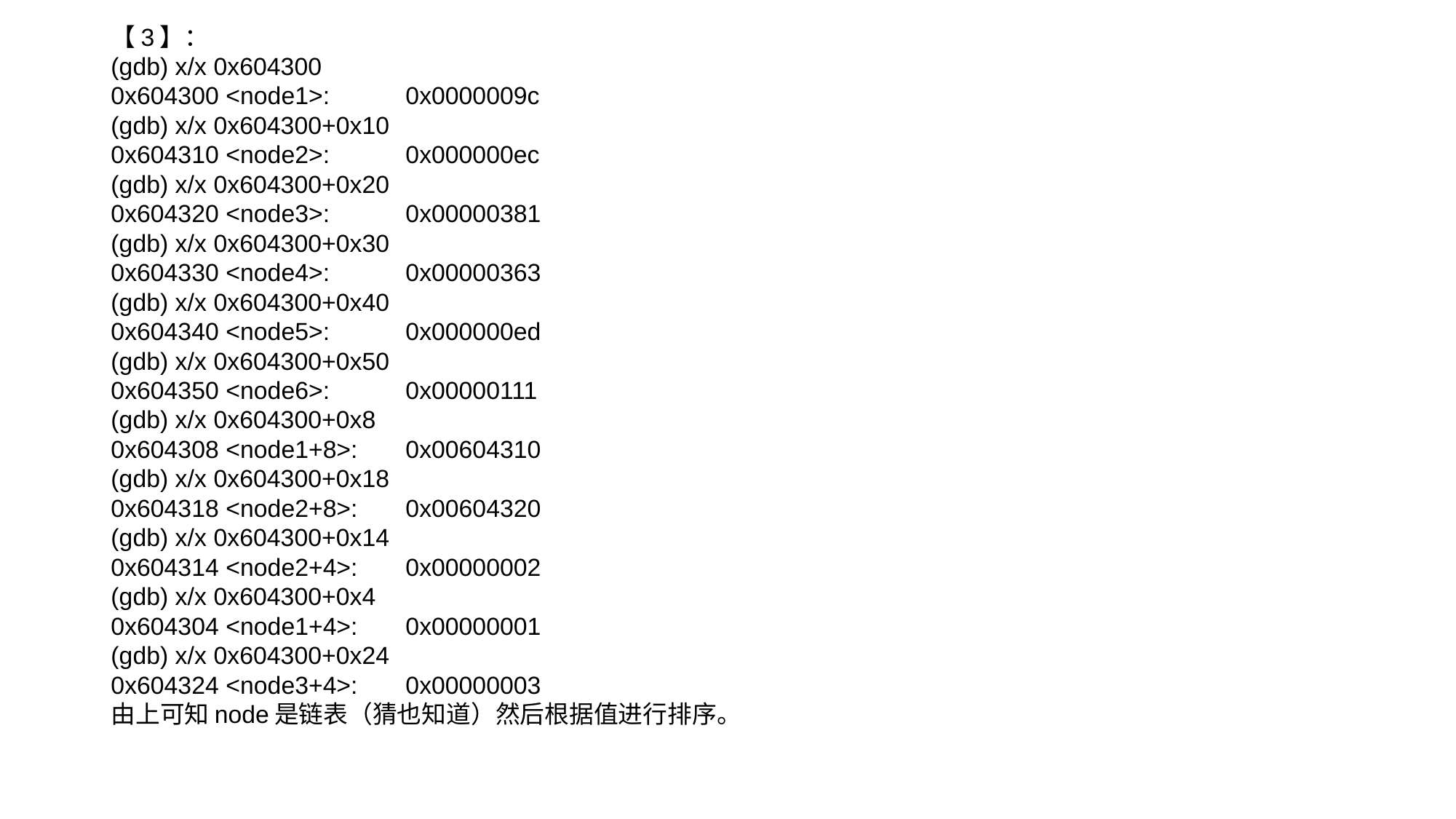

【3】：
(gdb) x/x 0x604300
0x604300 <node1>:	0x0000009c
(gdb) x/x 0x604300+0x10
0x604310 <node2>:	0x000000ec
(gdb) x/x 0x604300+0x20
0x604320 <node3>:	0x00000381
(gdb) x/x 0x604300+0x30
0x604330 <node4>:	0x00000363
(gdb) x/x 0x604300+0x40
0x604340 <node5>:	0x000000ed
(gdb) x/x 0x604300+0x50
0x604350 <node6>:	0x00000111
(gdb) x/x 0x604300+0x8
0x604308 <node1+8>:	0x00604310
(gdb) x/x 0x604300+0x18
0x604318 <node2+8>:	0x00604320
(gdb) x/x 0x604300+0x14
0x604314 <node2+4>:	0x00000002
(gdb) x/x 0x604300+0x4
0x604304 <node1+4>:	0x00000001
(gdb) x/x 0x604300+0x24
0x604324 <node3+4>:	0x00000003
由上可知node是链表（猜也知道）然后根据值进行排序。